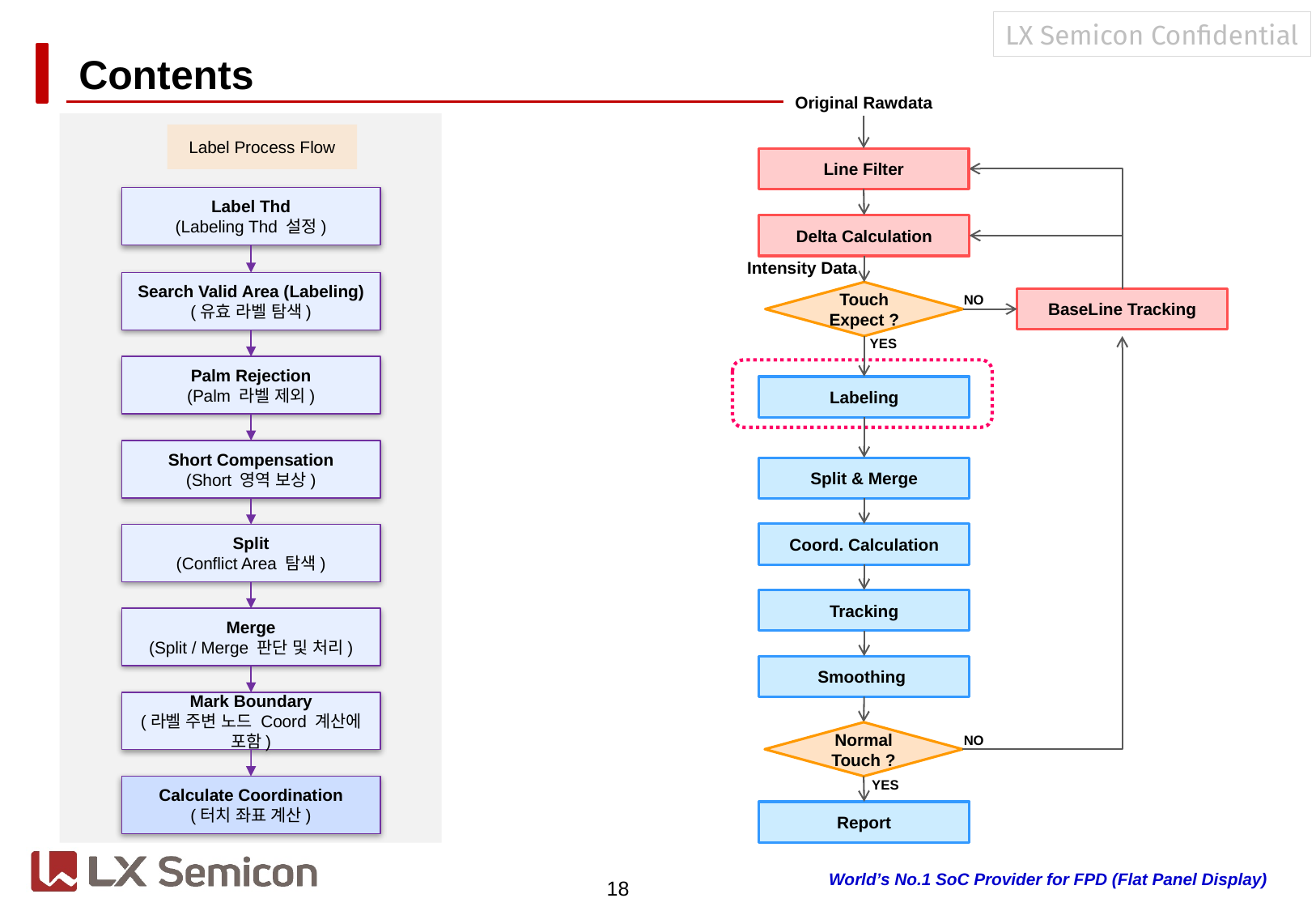

# Contents
Original Rawdata
Line Filter
Delta Calculation
Intensity Data
Touch Expect ?
NO
BaseLine Tracking
YES

Labeling
Split & Merge
Coord. Calculation
Tracking
Smoothing
Normal Touch ?
NO
YES
Report

Label Process Flow

Label Thd
(Labeling Thd 설정)
Search Valid Area (Labeling)
(유효 라벨 탐색)
Palm Rejection
(Palm 라벨 제외)
Short Compensation
(Short 영역 보상)
Split
(Conflict Area 탐색)
Merge
(Split / Merge 판단 및 처리)
Mark Boundary
(라벨 주변 노드 Coord 계산에 포함)
Calculate Coordination
(터치 좌표 계산)